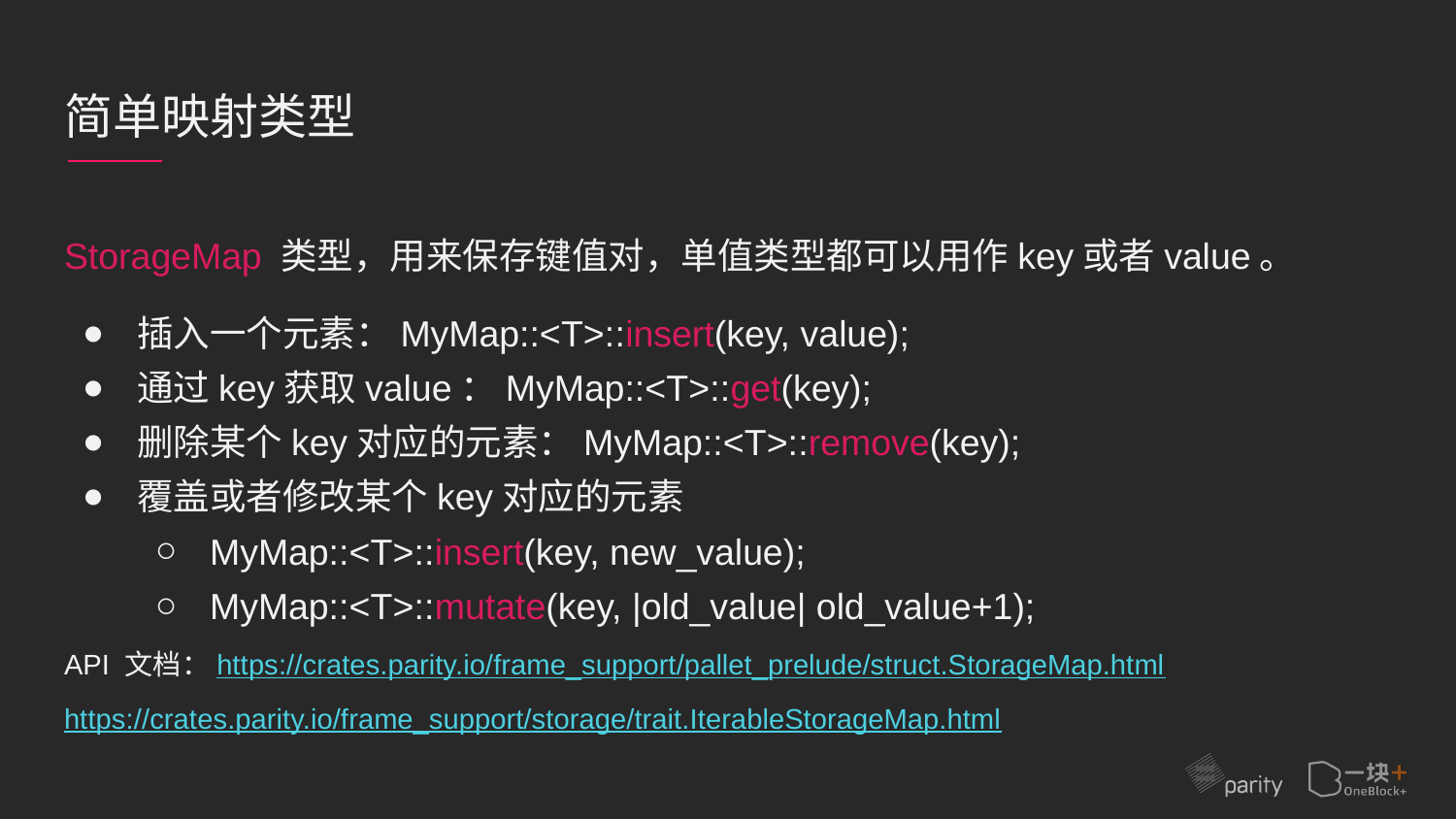

# 简单映射类型
StorageMap 类型，用来保存键值对，单值类型都可以用作key或者value。

插入一个元素：MyMap::<T>::insert(key, value);
通过key获取value：MyMap::<T>::get(key);
删除某个key对应的元素：MyMap::<T>::remove(key);
覆盖或者修改某个key对应的元素
MyMap::<T>::insert(key, new_value);
MyMap::<T>::mutate(key, |old_value| old_value+1);
API 文档：https://crates.parity.io/frame_support/pallet_prelude/struct.StorageMap.html
https://crates.parity.io/frame_support/storage/trait.IterableStorageMap.html